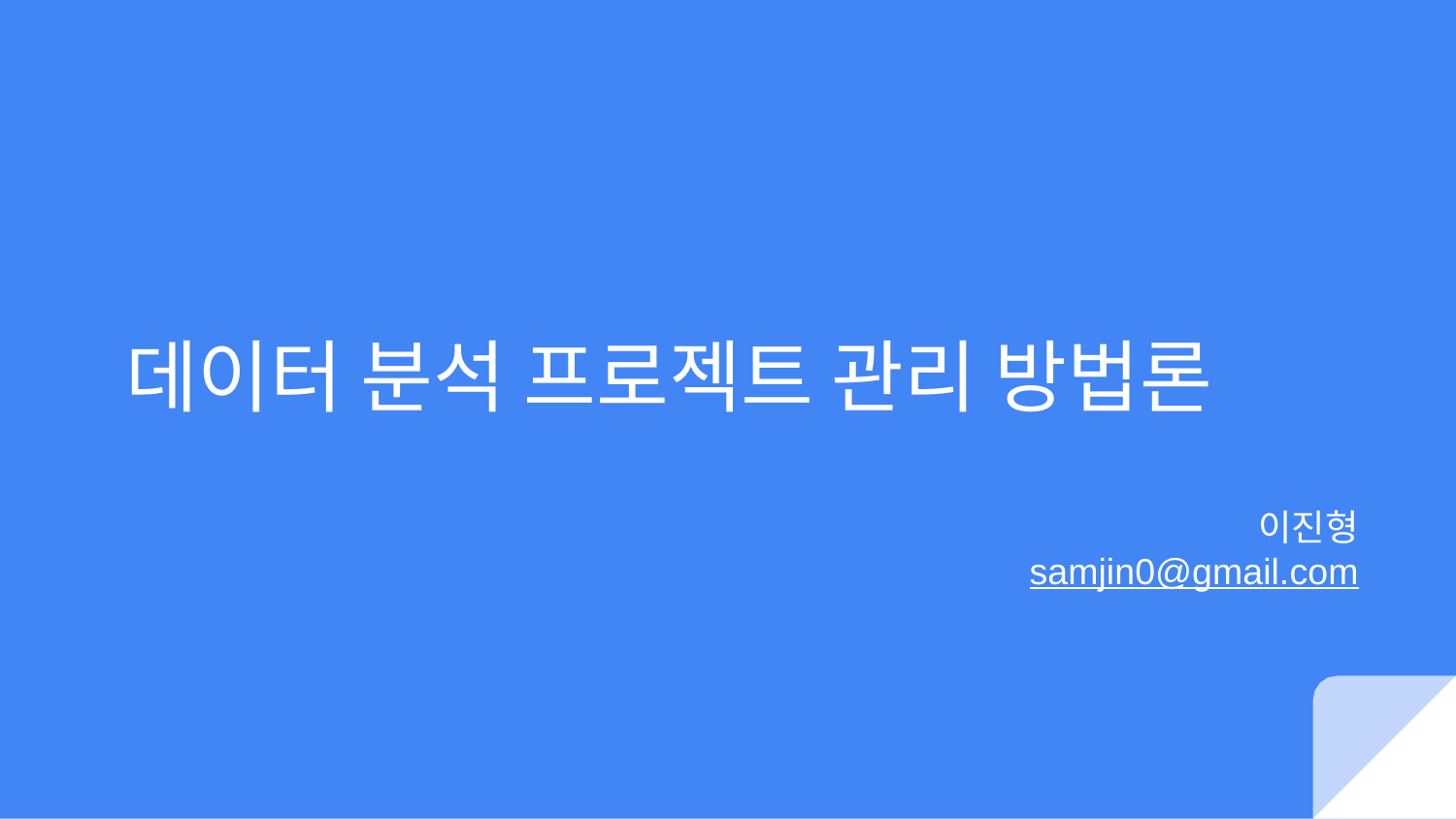

# 데이터 분석 프로젝트 관리 방법론
이진형
samjin0@gmail.com